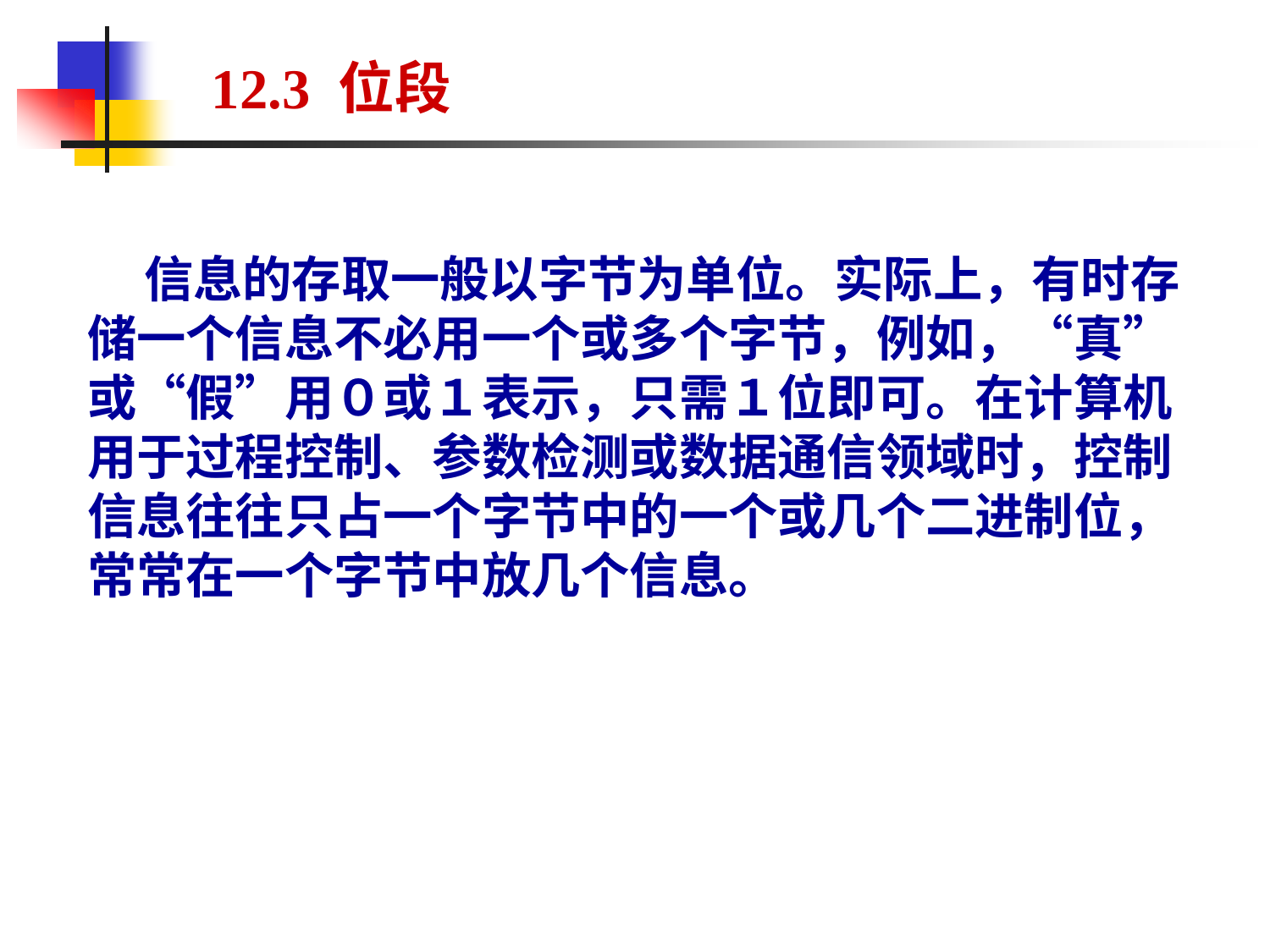

# 12.3 位段
    信息的存取一般以字节为单位。实际上，有时存储一个信息不必用一个或多个字节，例如，“真”或“假”用０或１表示，只需１位即可。在计算机用于过程控制、参数检测或数据通信领域时，控制信息往往只占一个字节中的一个或几个二进制位，常常在一个字节中放几个信息。